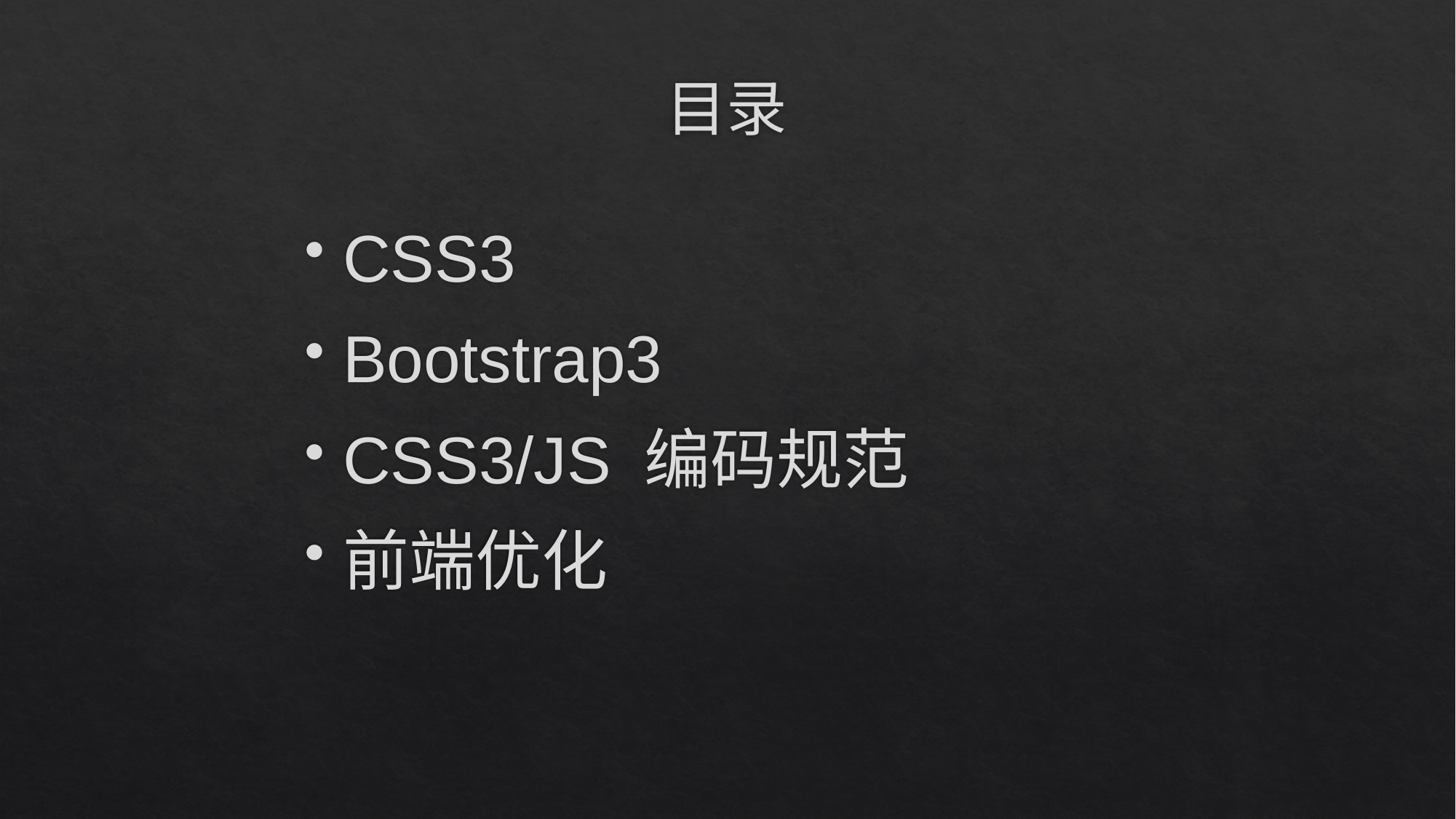

# 目录
CSS3
Bootstrap3
CSS3/JS 编码规范
前端优化